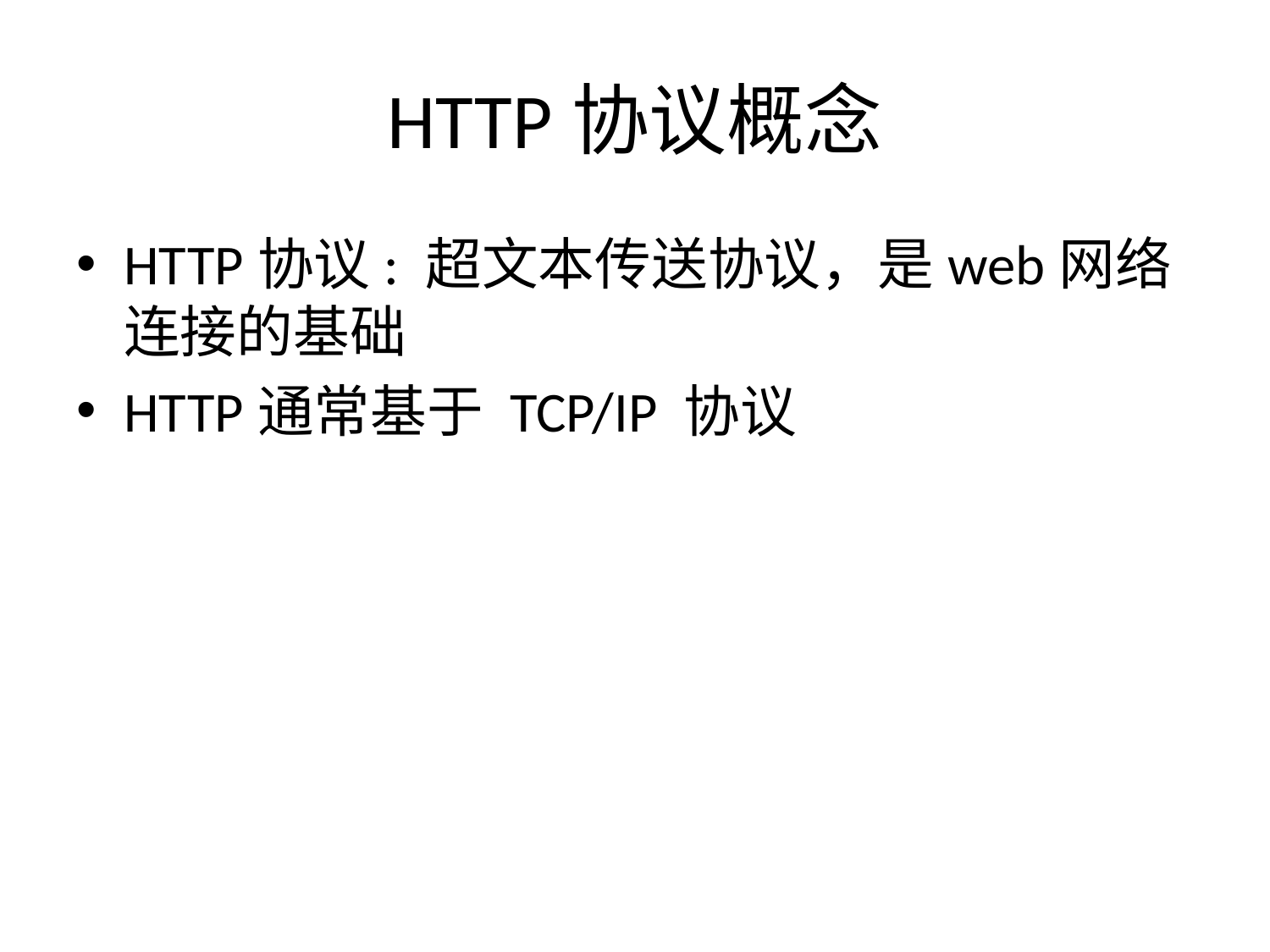

# HTTP协议概念
HTTP协议: 超文本传送协议，是web网络连接的基础
HTTP通常基于 TCP/IP 协议